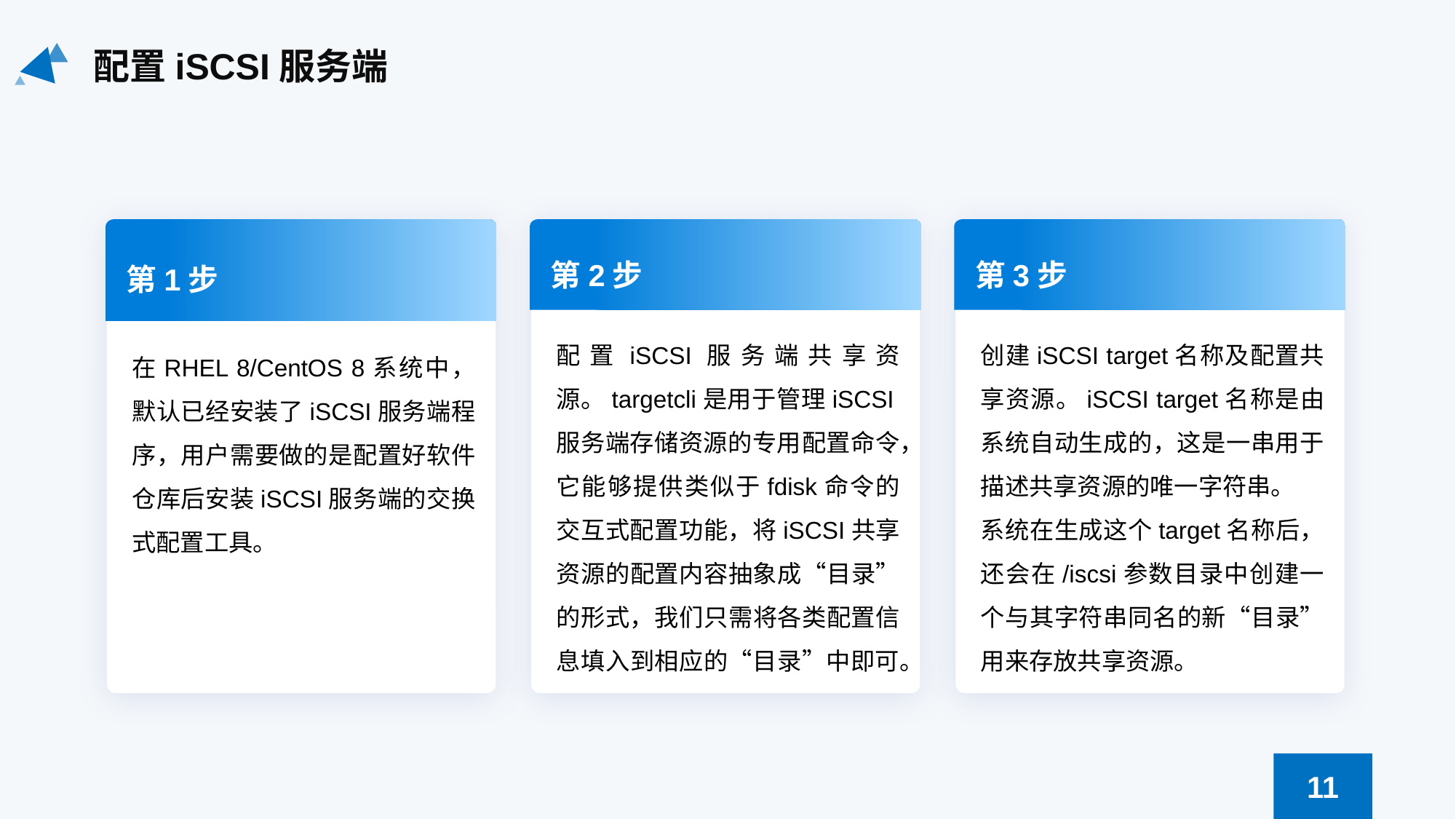

配置iSCSI服务端

第1步
在RHEL 8/CentOS 8系统中，默认已经安装了iSCSI服务端程序，用户需要做的是配置好软件仓库后安装iSCSI服务端的交换式配置工具。

第2步
配置iSCSI服务端共享资源。targetcli是用于管理iSCSI服务端存储资源的专用配置命令，它能够提供类似于fdisk命令的交互式配置功能，将iSCSI共享资源的配置内容抽象成“目录”的形式，我们只需将各类配置信息填入到相应的“目录”中即可。

第3步
创建iSCSI target名称及配置共享资源。iSCSI target名称是由系统自动生成的，这是一串用于描述共享资源的唯一字符串。
系统在生成这个target名称后，还会在/iscsi参数目录中创建一个与其字符串同名的新“目录”用来存放共享资源。

11